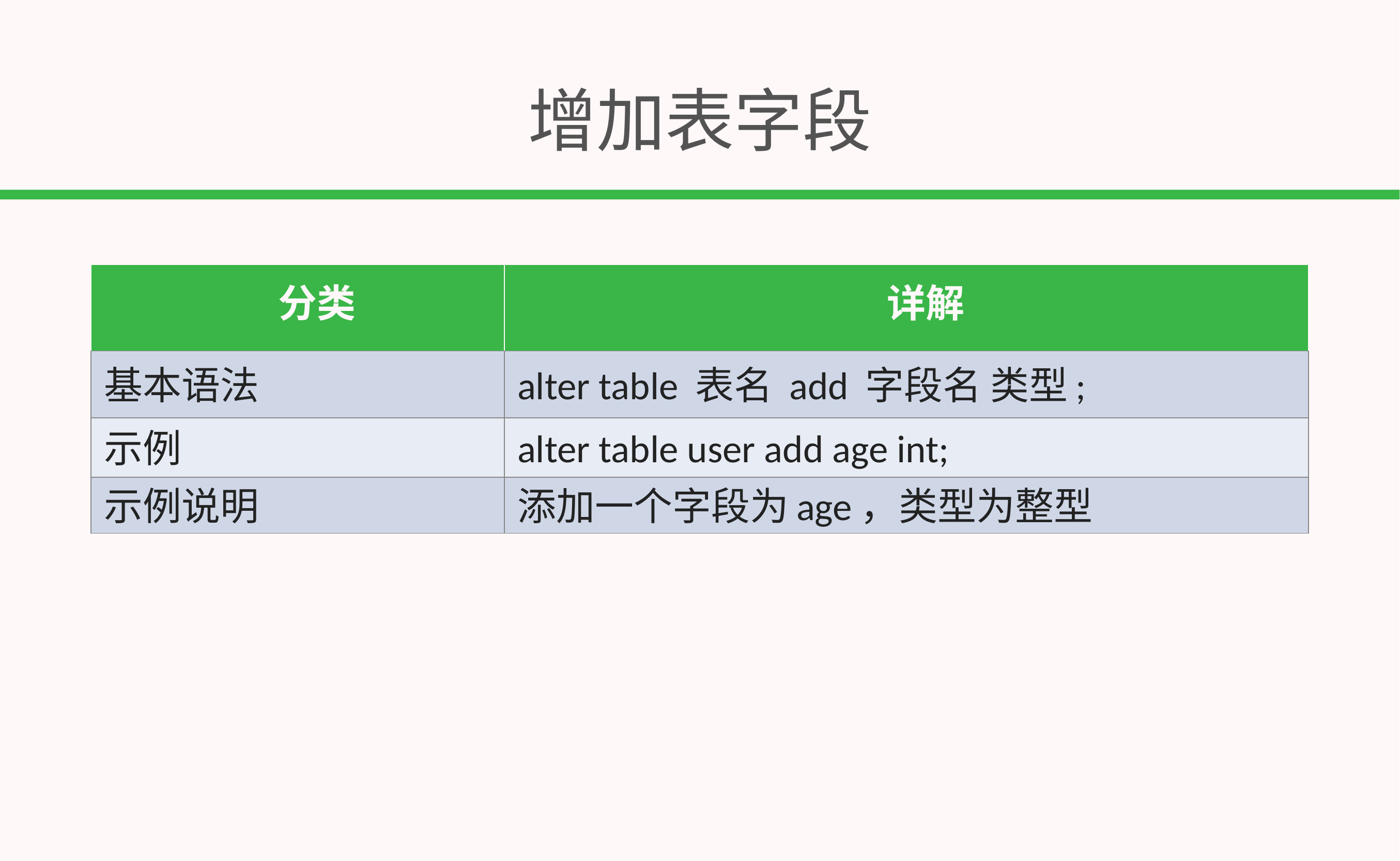

# 增加表字段
| 分类 | 详解 |
| --- | --- |
| 基本语法 | alter table 表名 add 字段名 类型; |
| 示例 | alter table user add age int; |
| 示例说明 | 添加一个字段为age，类型为整型 |